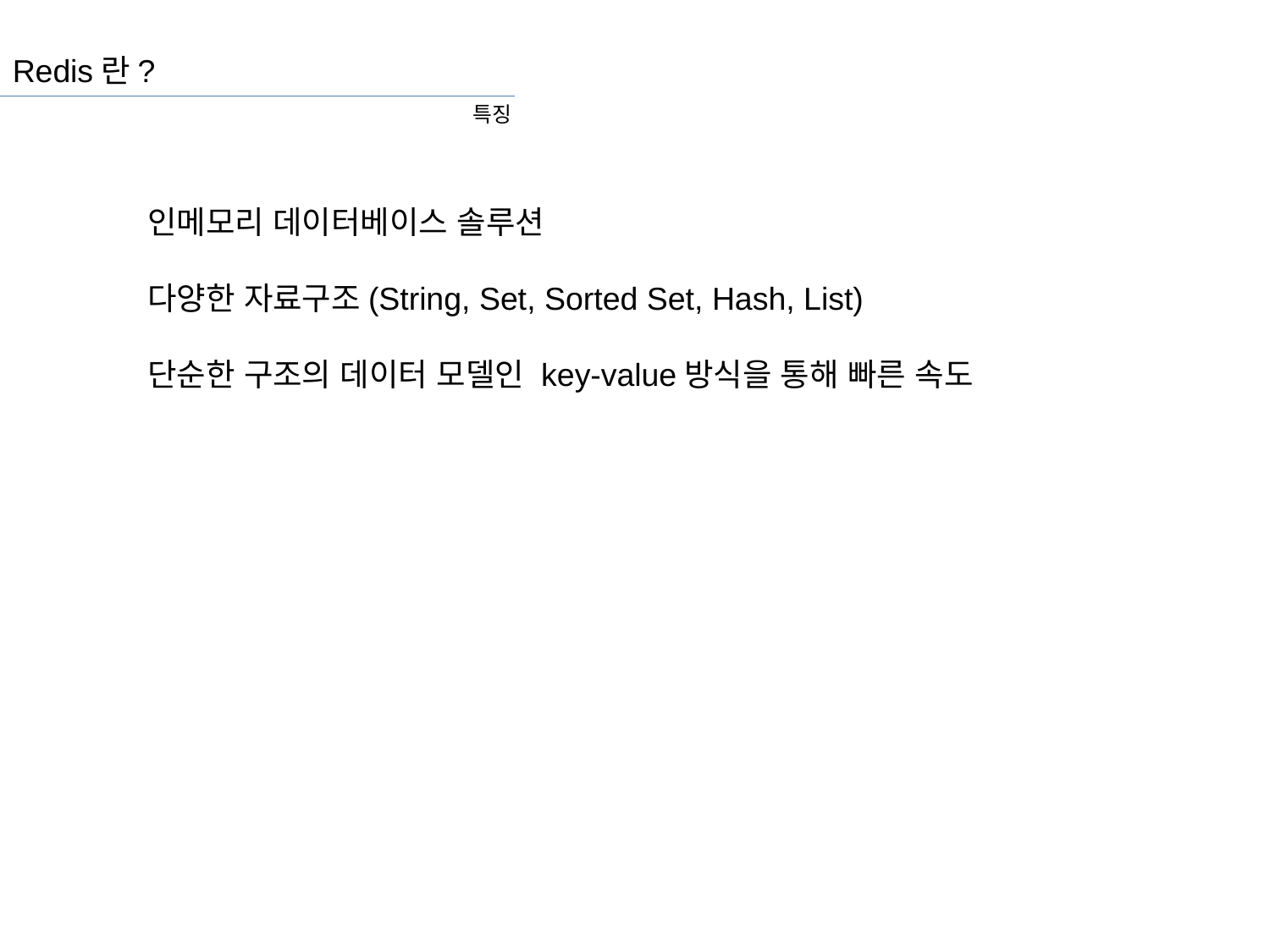

Redis란?
특징
인메모리 데이터베이스 솔루션

다양한 자료구조(String, Set, Sorted Set, Hash, List)

단순한 구조의 데이터 모델인 key-value방식을 통해 빠른 속도